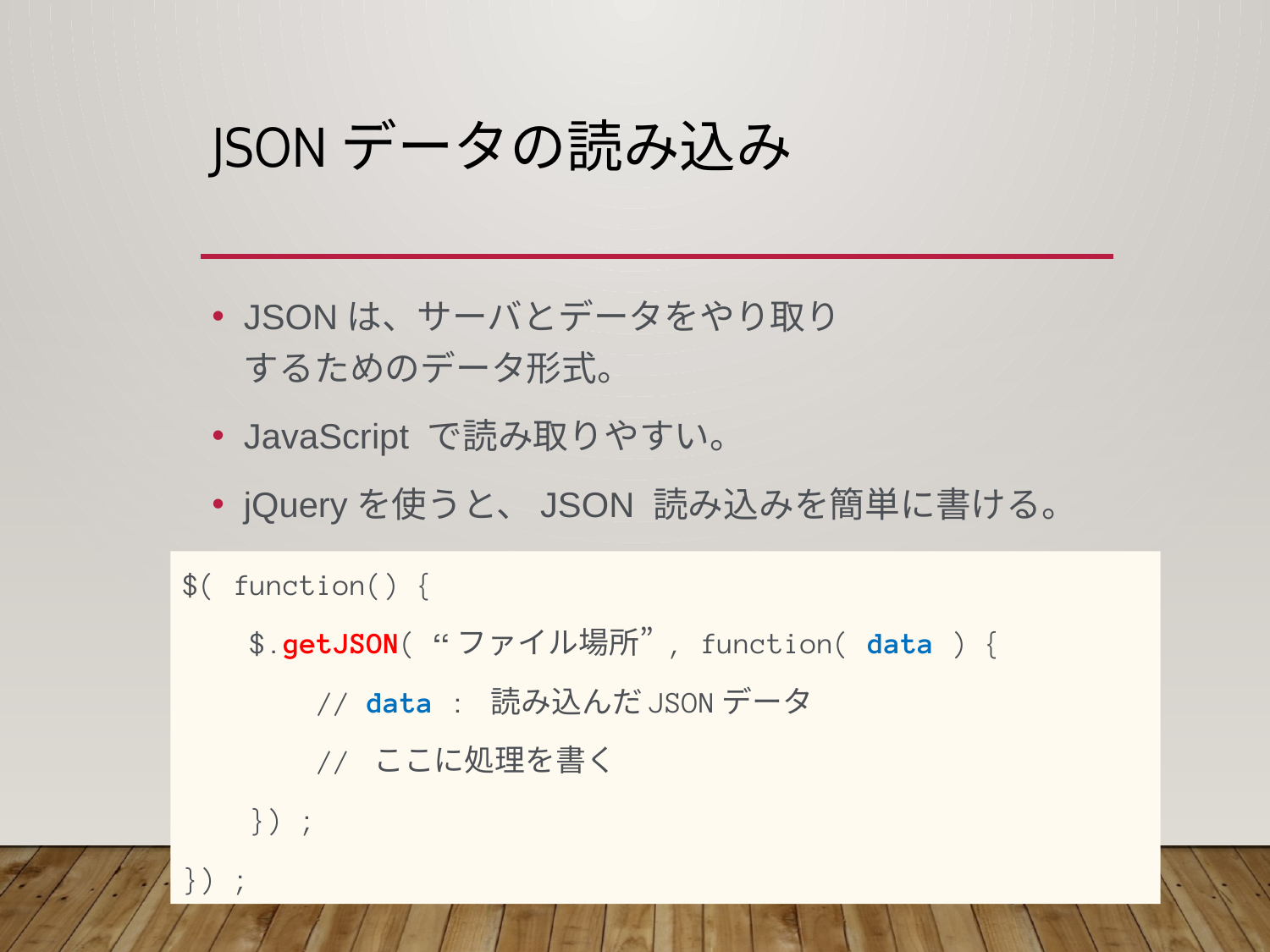

# JSONデータの読み込み
JSONは、サーバとデータをやり取り
するためのデータ形式。
JavaScript で読み取りやすい。
jQueryを使うと、JSON 読み込みを簡単に書ける。
$( function() {
    $.getJSON( “ファイル場所” , function( data ) {
        // data : 読み込んだJSONデータ
        // ここに処理を書く
    }) ;
}) ;